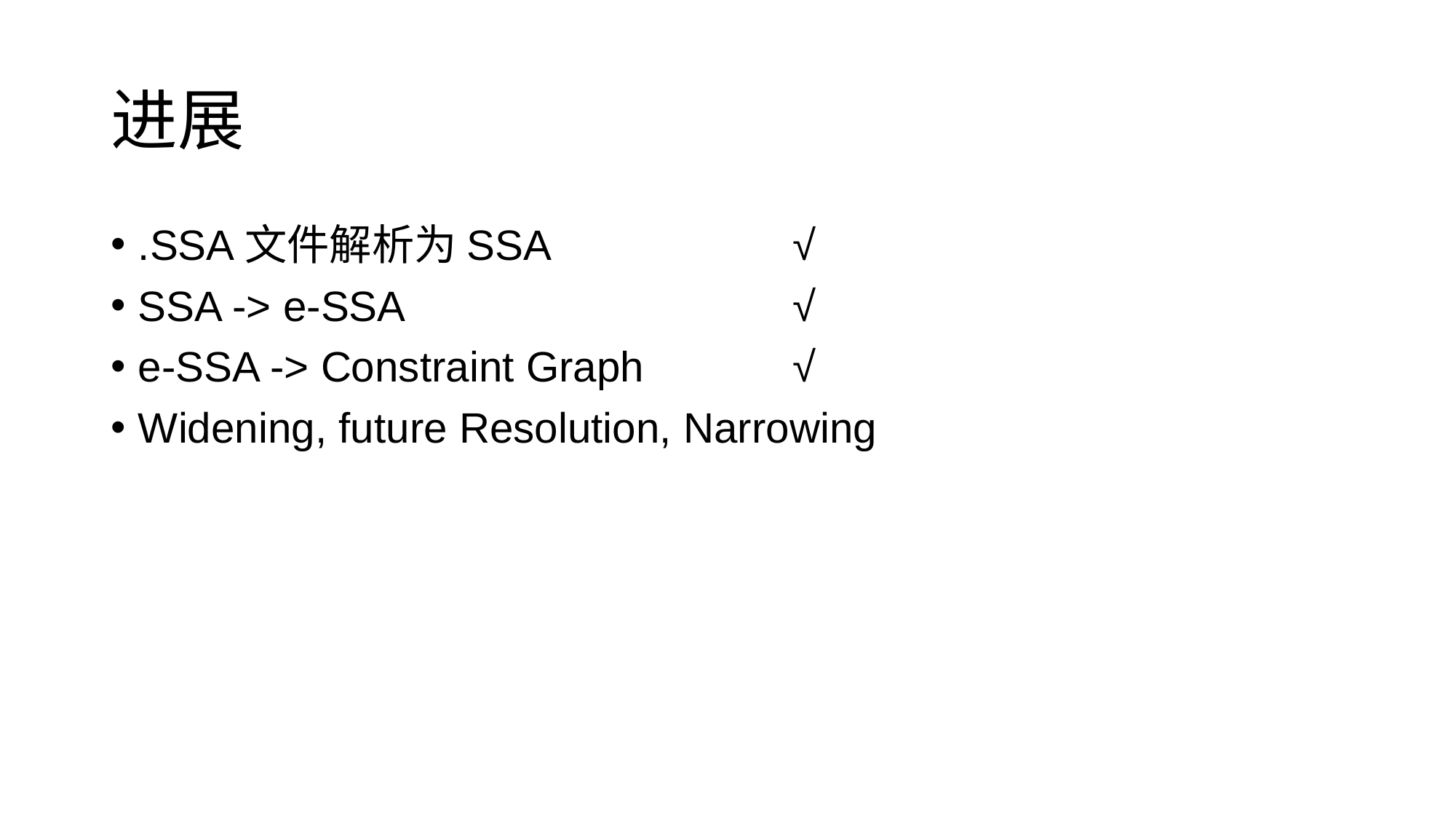

# 进展
.SSA文件解析为SSA			√
SSA -> e-SSA				√
e-SSA -> Constraint Graph		√
Widening, future Resolution, Narrowing